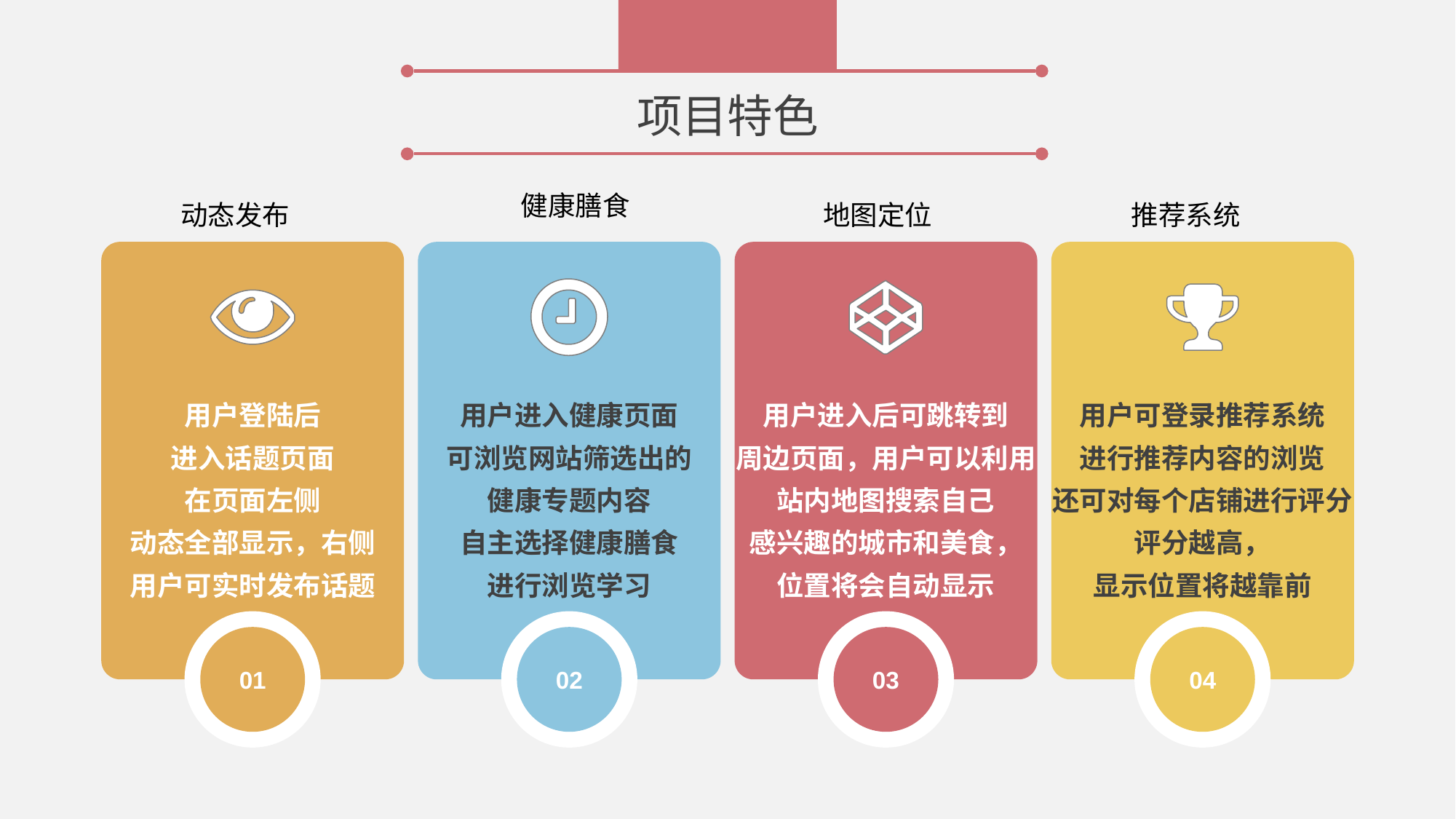

项目特色

健康膳食

动态发布
地图定位
   推荐系统

04
01
02
03
用户登陆后
进入话题页面
在页面左侧
动态全部显示，右侧
用户可实时发布话题
用户进入健康页面
可浏览网站筛选出的
健康专题内容
自主选择健康膳食
进行浏览学习
用户进入后可跳转到
周边页面，用户可以利用
站内地图搜索自己
感兴趣的城市和美食，
位置将会自动显示
用户可登录推荐系统
进行推荐内容的浏览
还可对每个店铺进行评分
评分越高，
显示位置将越靠前